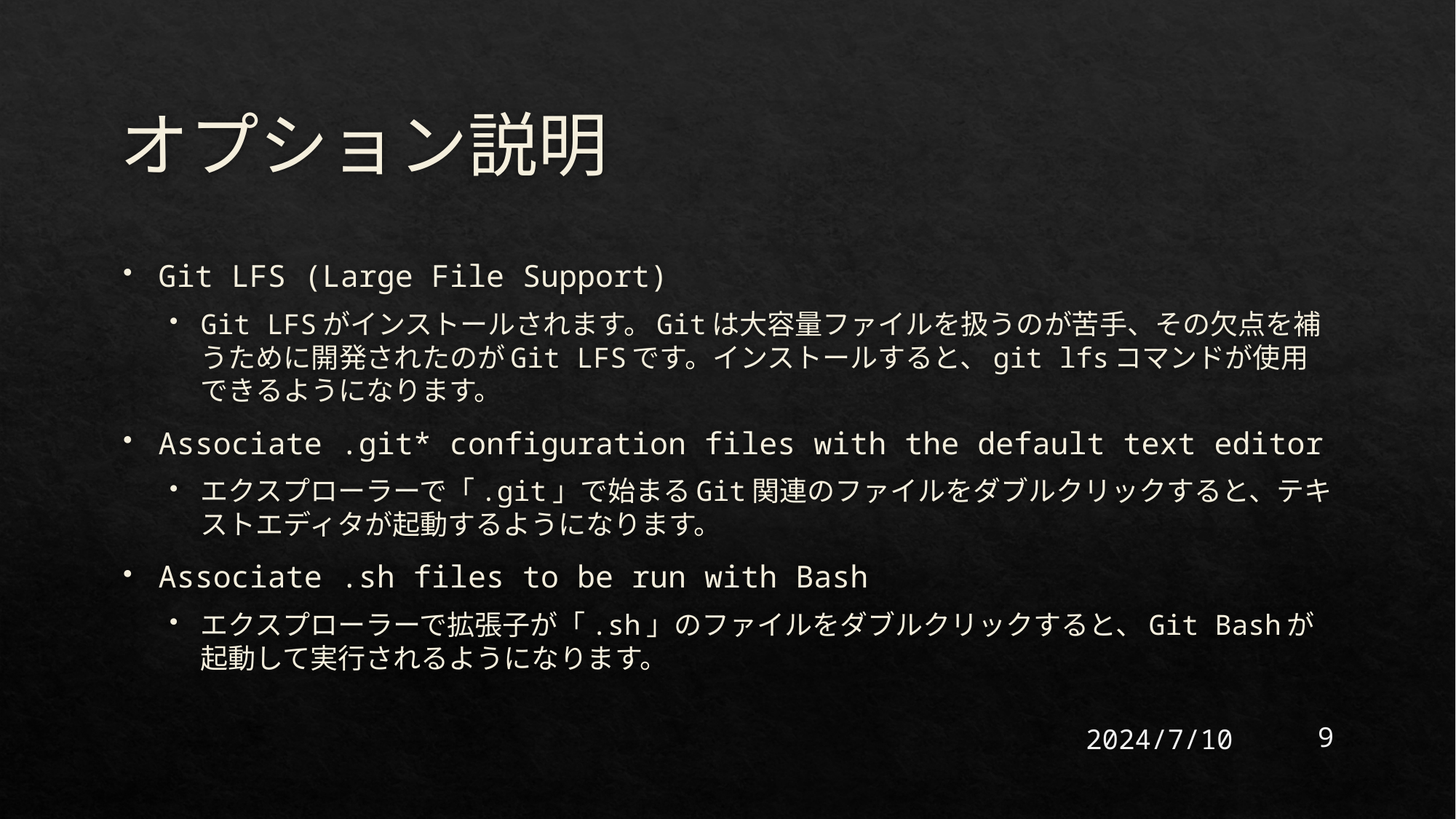

# オプション説明
Git LFS (Large File Support)
Git LFSがインストールされます。Gitは大容量ファイルを扱うのが苦手、その欠点を補うために開発されたのがGit LFSです。インストールすると、git lfsコマンドが使用できるようになります。
Associate .git* configuration files with the default text editor
エクスプローラーで「.git」で始まるGit関連のファイルをダブルクリックすると、テキストエディタが起動するようになります。
Associate .sh files to be run with Bash
エクスプローラーで拡張子が「.sh」のファイルをダブルクリックすると、Git Bashが起動して実行されるようになります。
2024/7/10
9